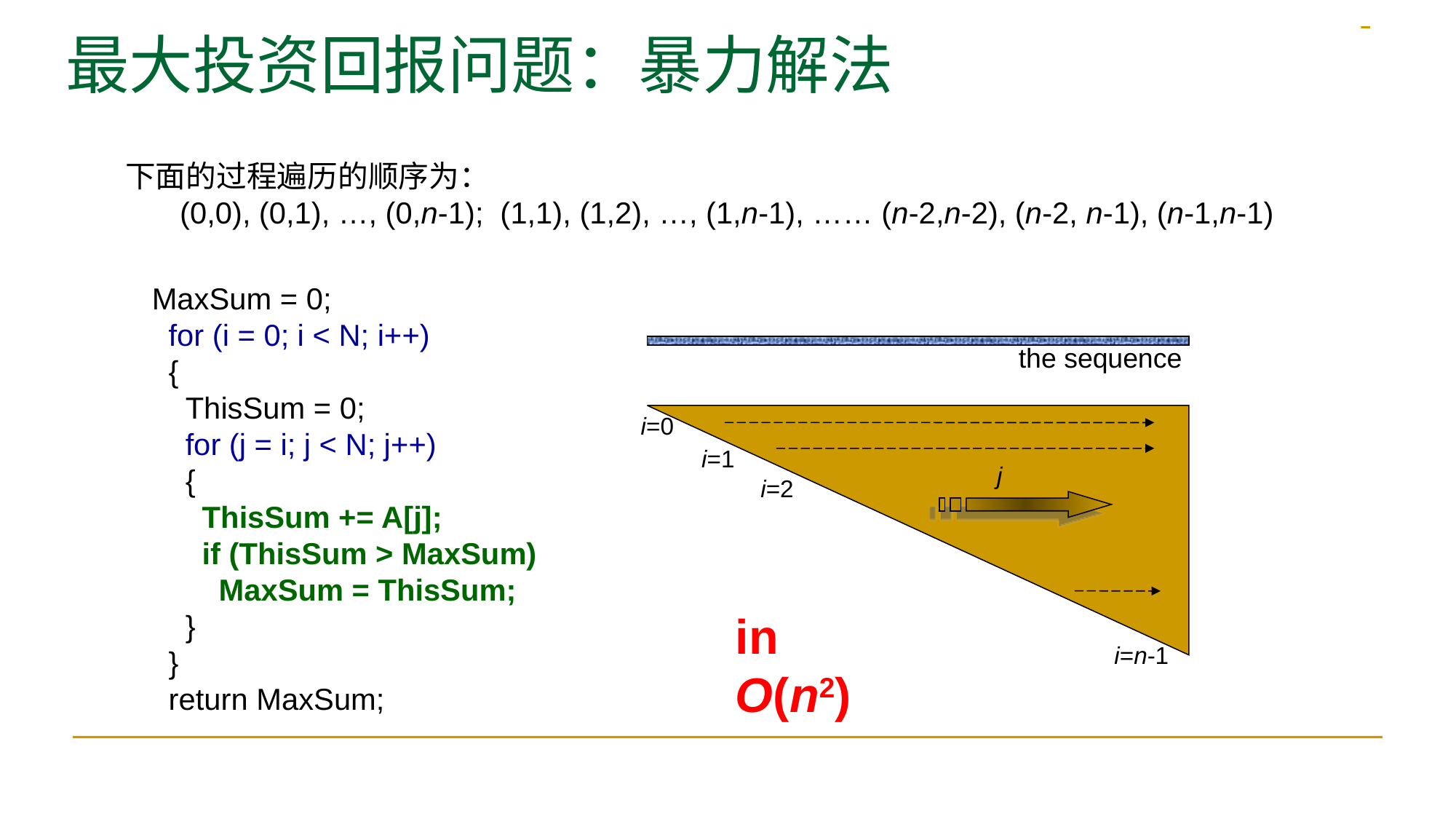

# 最大投资回报问题：暴力解法
下面的过程遍历的顺序为：
(0,0), (0,1), …, (0,n-1);  (1,1), (1,2), …, (1,n-1), …… (n-2,n-2), (n-2, n-1), (n-1,n-1)

MaxSum = 0;
  for (i = 0; i < N; i++)
  {
    ThisSum = 0;
    for (j = i; j < N; j++)
    {
      ThisSum += A[j];
      if (ThisSum > MaxSum)
        MaxSum = ThisSum;
    }
  }
  return MaxSum;
the sequence

i=0

i=1

j
i=2

in O(n2)
i=n-1